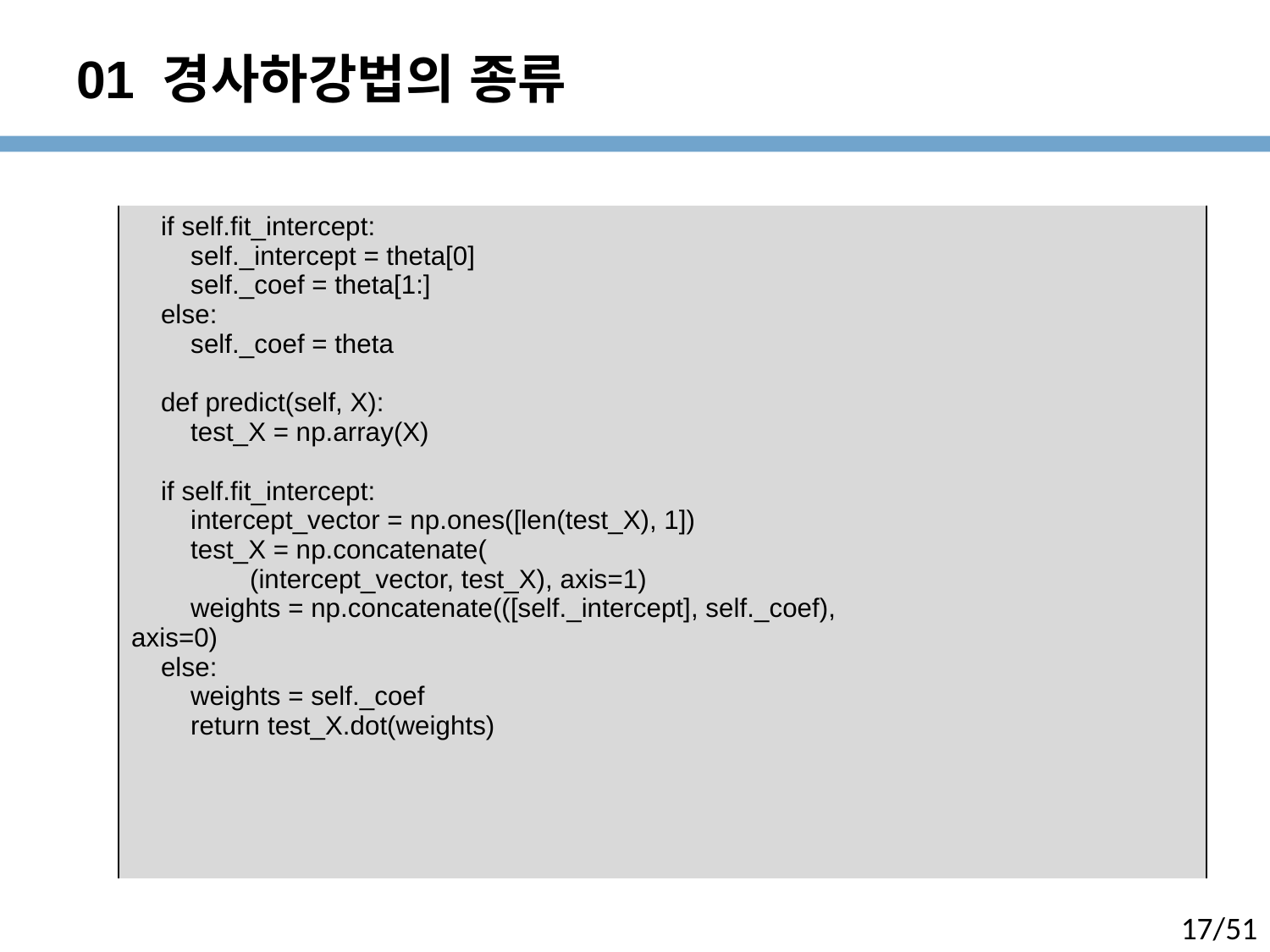

# 01 경사하강법의 종류
| if self.fit\_intercept: self.\_intercept = theta[0] self.\_coef = theta[1:] else: self.\_coef = theta def predict(self, X): test\_X = np.array(X) if self.fit\_intercept: intercept\_vector = np.ones([len(test\_X), 1]) test\_X = np.concatenate( (intercept\_vector, test\_X), axis=1) weights = np.concatenate(([self.\_intercept], self.\_coef), axis=0) else: weights = self.\_coef return test\_X.dot(weights) |
| --- |
17/51